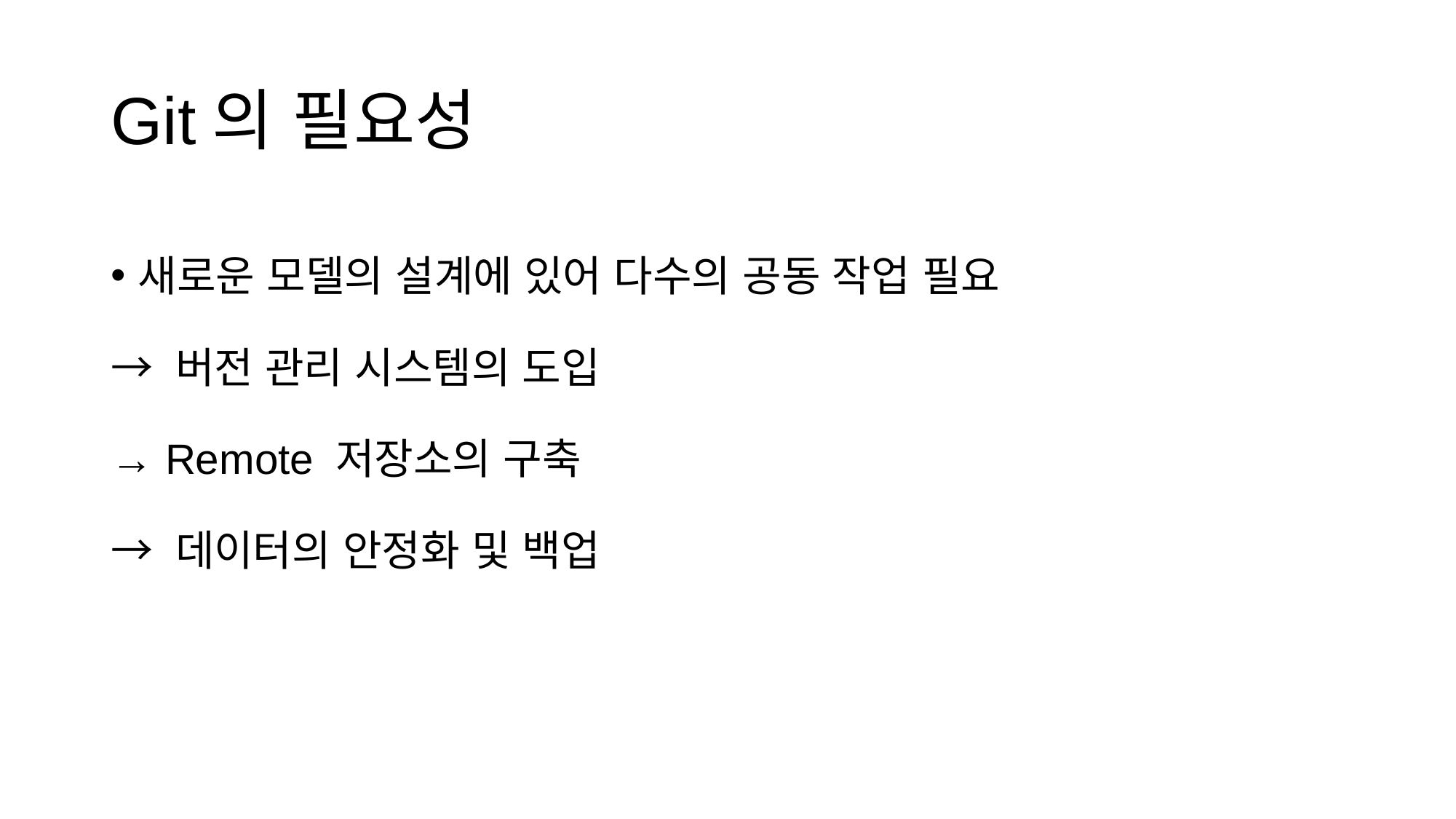

# Git의 필요성
새로운 모델의 설계에 있어 다수의 공동 작업 필요
→ 버전 관리 시스템의 도입
→ Remote 저장소의 구축
→ 데이터의 안정화 및 백업